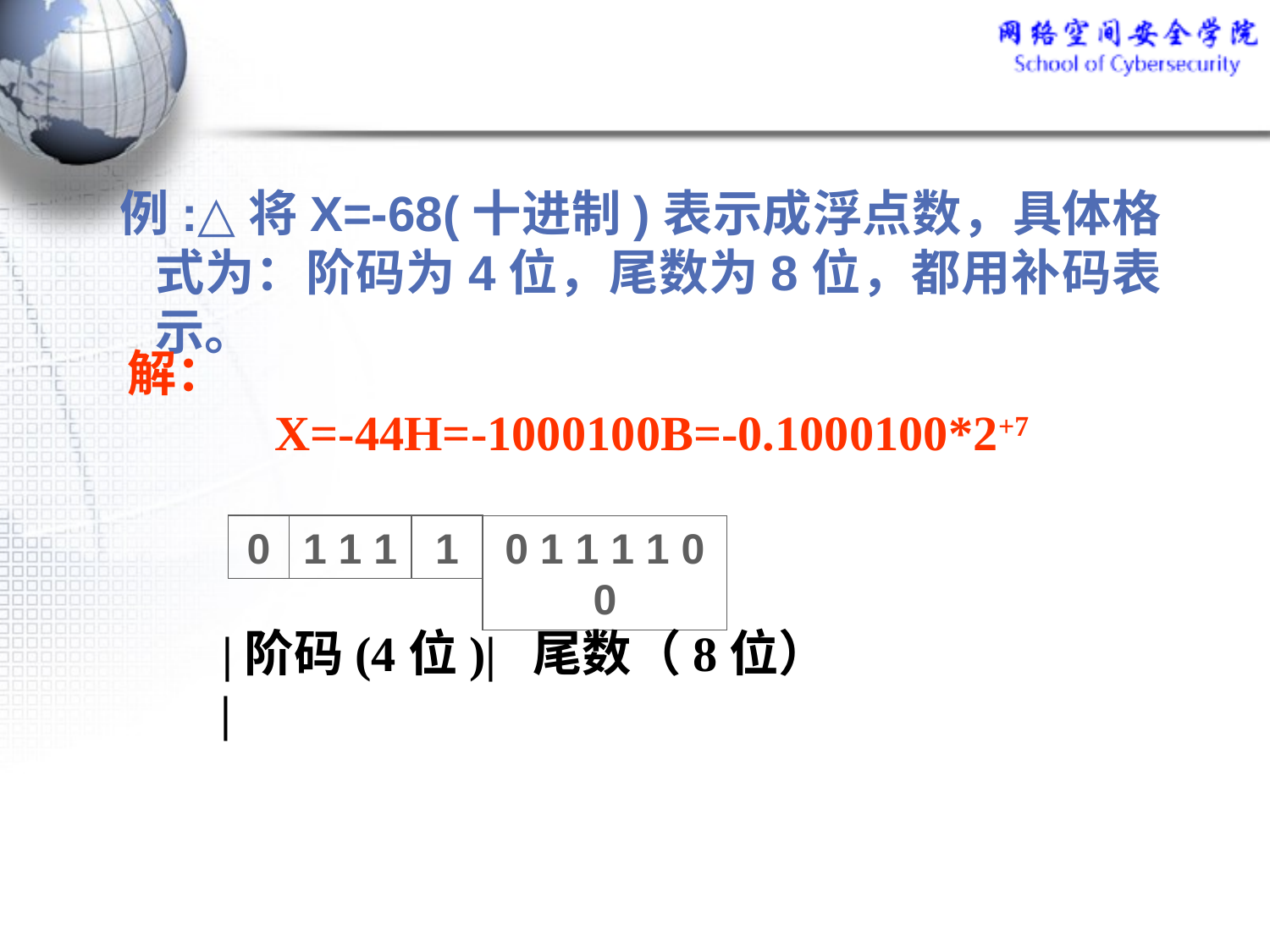

#
例:△将X=-68(十进制)表示成浮点数，具体格式为：阶码为4位，尾数为8位，都用补码表示。

解：
            X=-44H=-1000100B=-0.1000100*2+7
0
1 1 1
1
0 1 1 1 1 0 0
  |阶码(4位)|  尾数（8位）     |